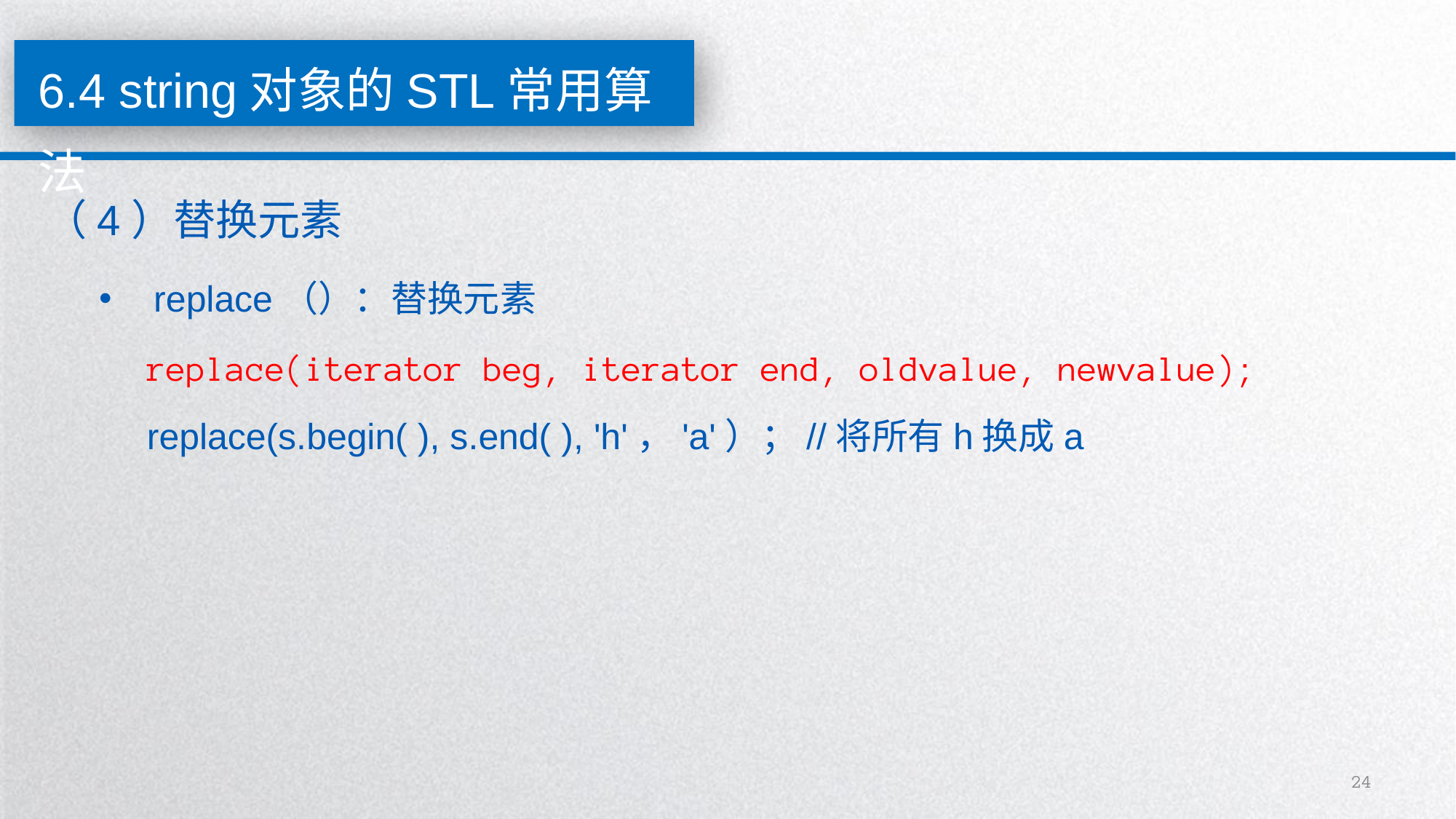

6.4 string对象的STL常用算法
（4）替换元素
replace（）：替换元素
replace(iterator beg, iterator end, oldvalue, newvalue);
replace(s.begin( ), s.end( ), 'h'，'a'）；//将所有h换成a

24